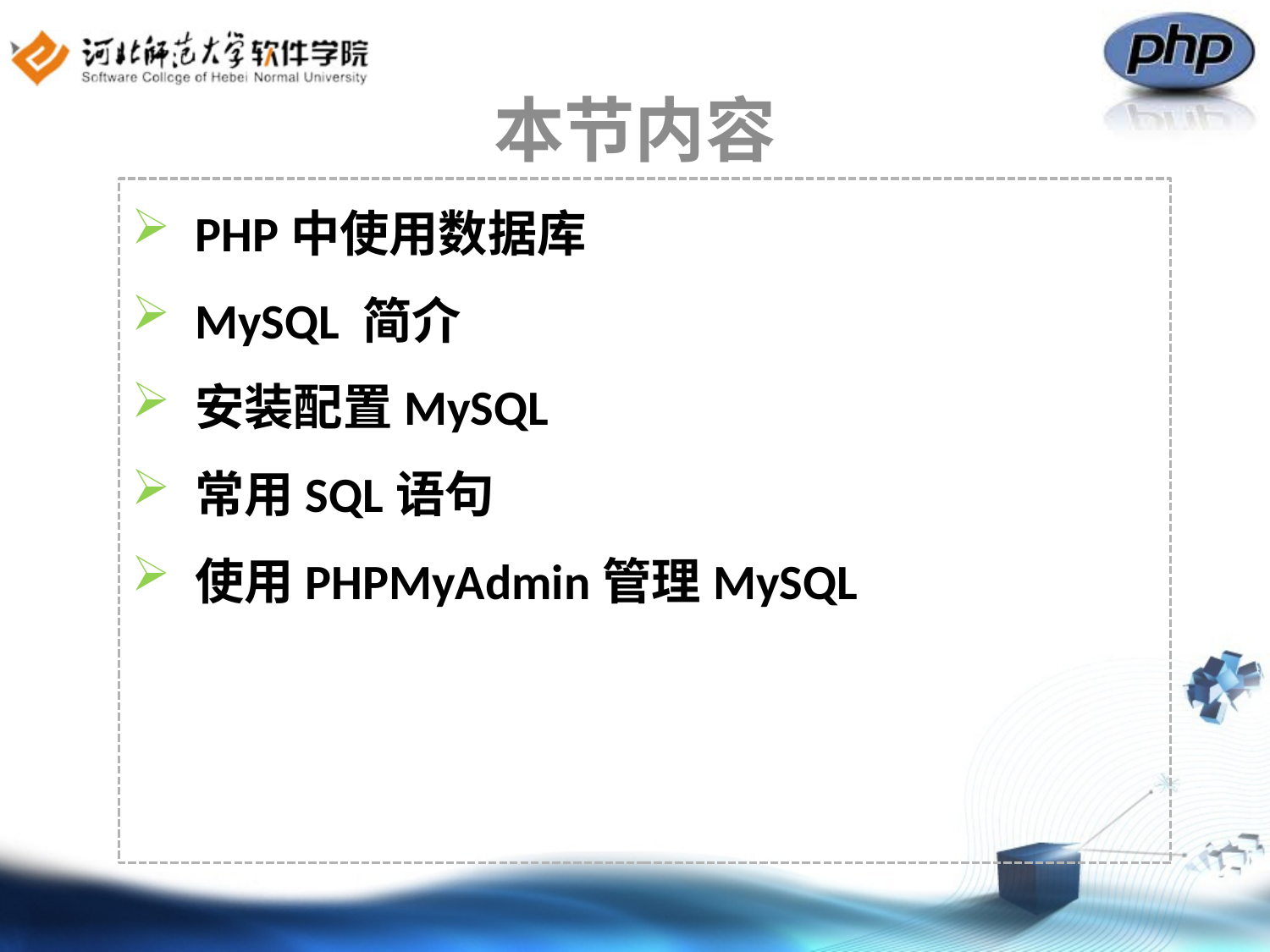

# 本节内容
PHP中使用数据库
MySQL 简介
安装配置MySQL
常用SQL语句
使用PHPMyAdmin管理MySQL